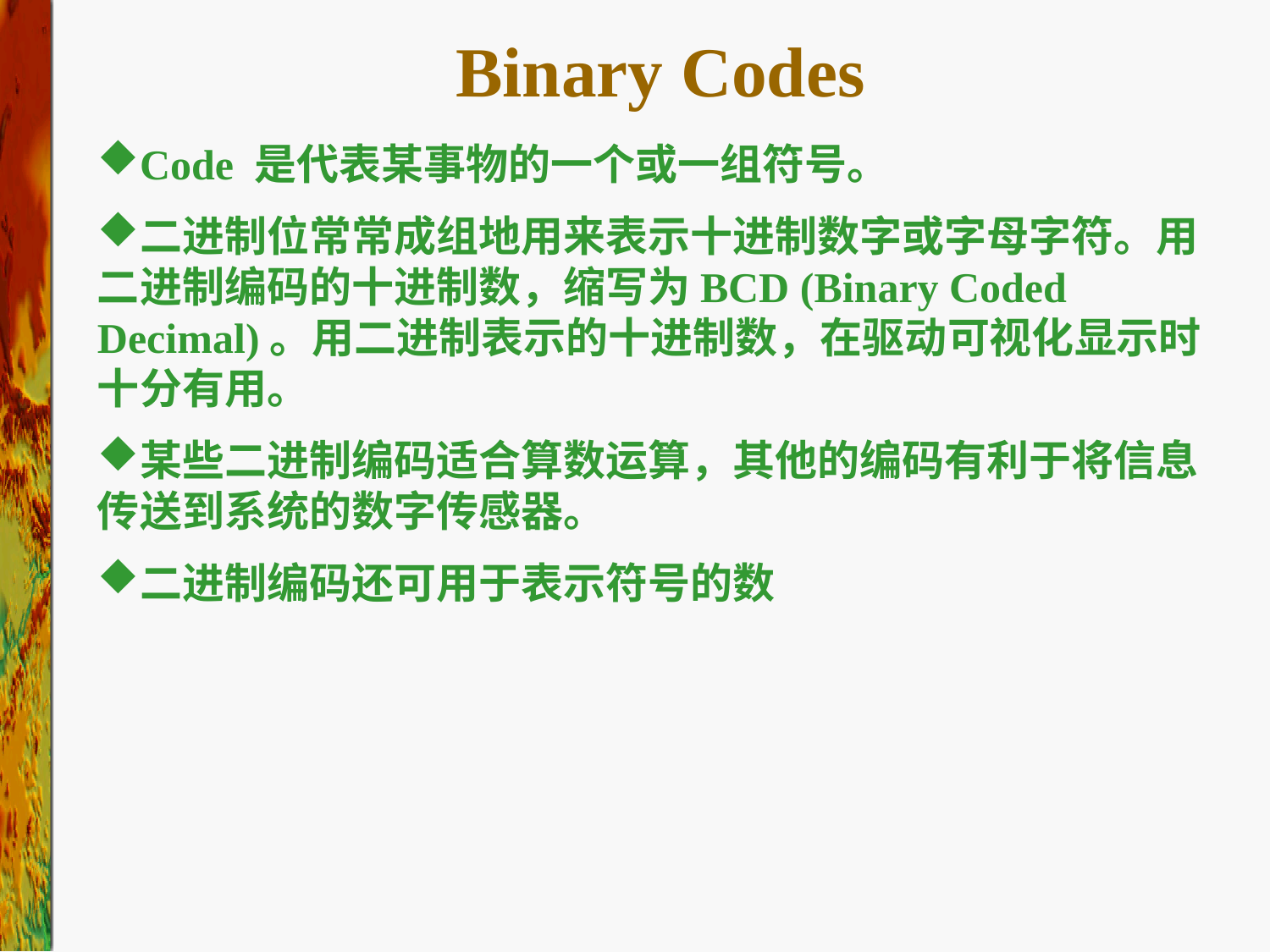

# Binary Codes
Code 是代表某事物的一个或一组符号。
二进制位常常成组地用来表示十进制数字或字母字符。用二进制编码的十进制数，缩写为BCD (Binary Coded Decimal)。用二进制表示的十进制数，在驱动可视化显示时十分有用。
某些二进制编码适合算数运算，其他的编码有利于将信息传送到系统的数字传感器。
二进制编码还可用于表示符号的数